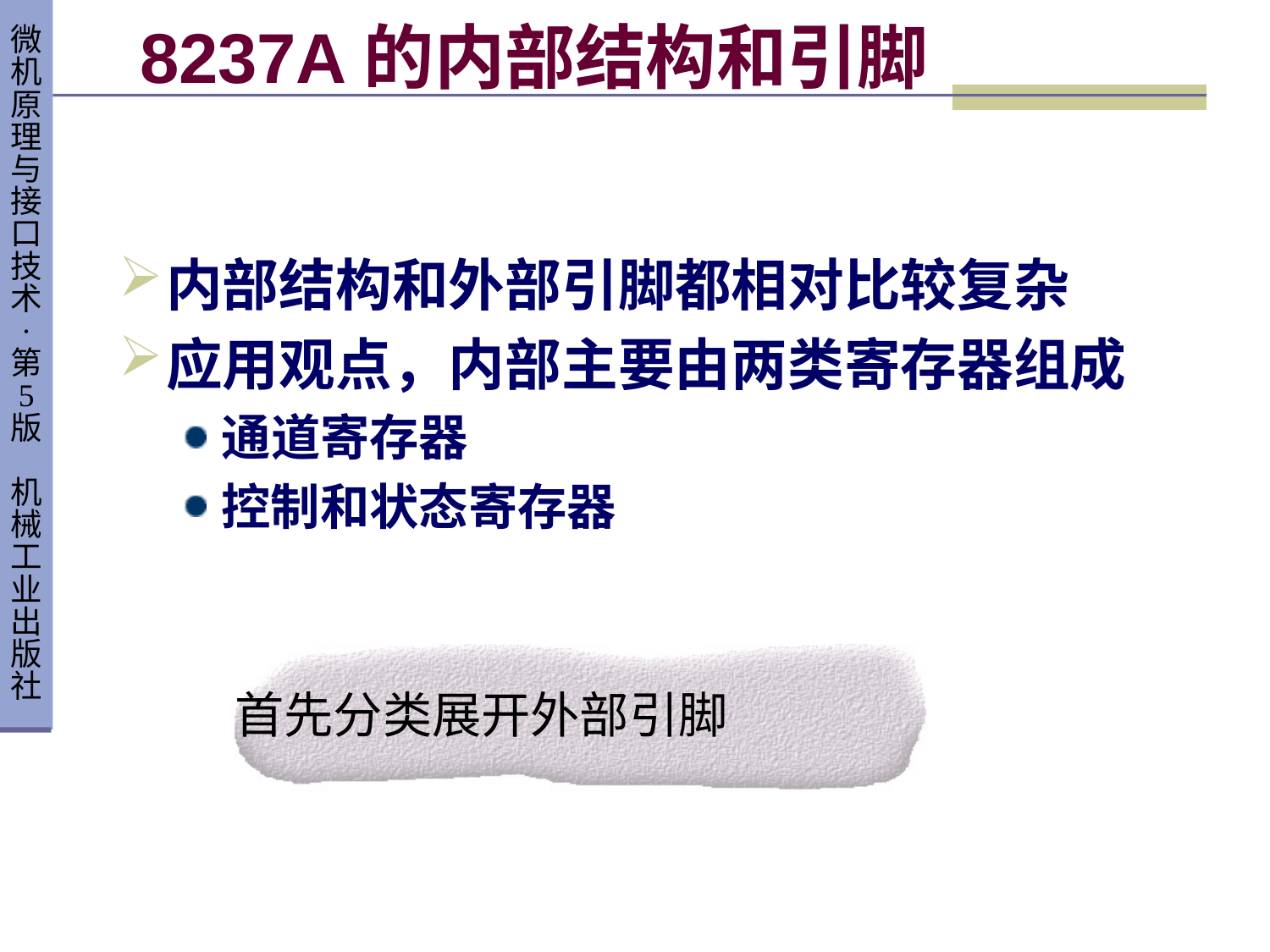

# 8237A的内部结构和引脚
内部结构和外部引脚都相对比较复杂
应用观点，内部主要由两类寄存器组成
通道寄存器
控制和状态寄存器
首先分类展开外部引脚